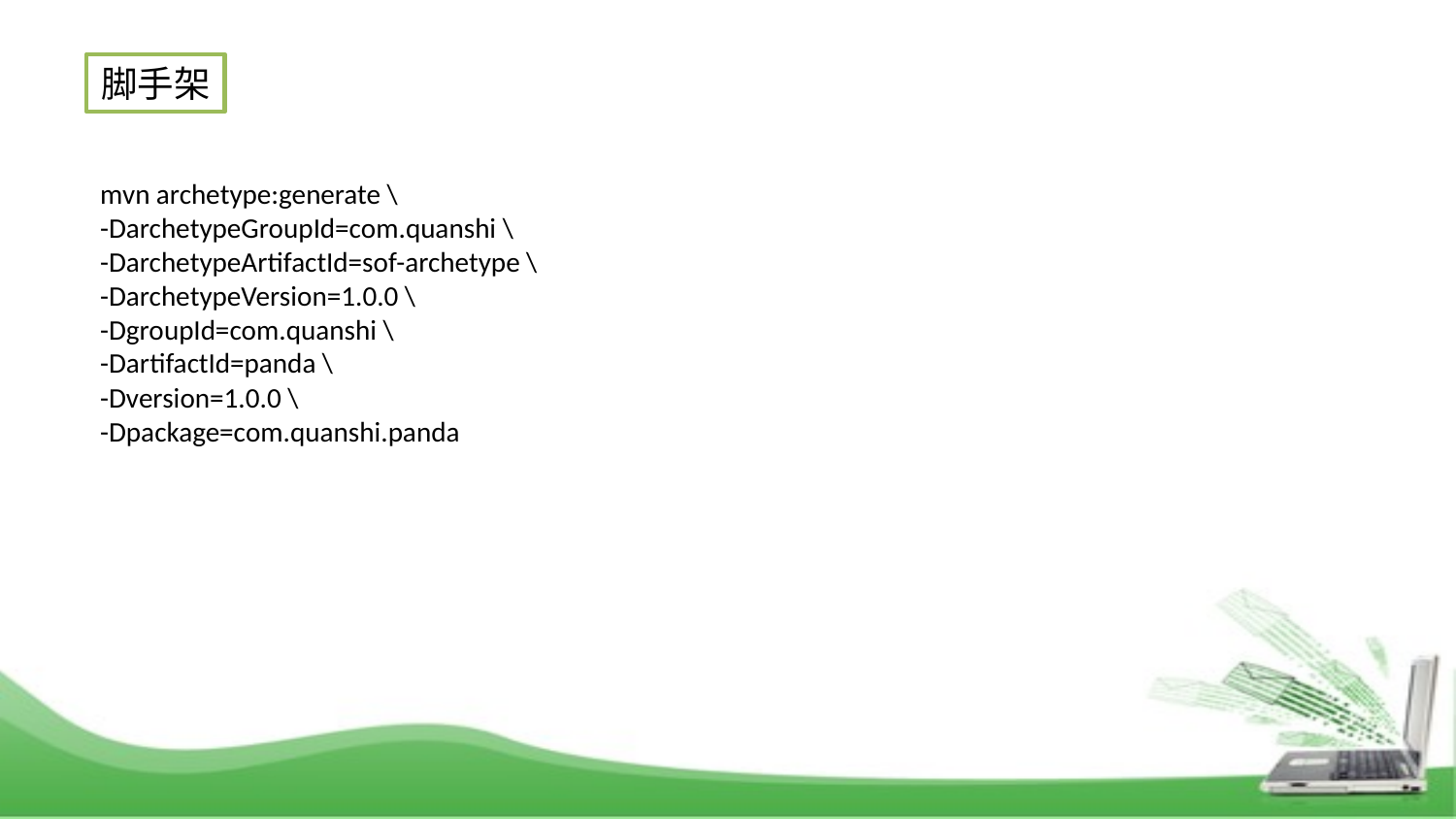

脚手架
mvn archetype:generate \
-DarchetypeGroupId=com.quanshi \
-DarchetypeArtifactId=sof-archetype \
-DarchetypeVersion=1.0.0 \
-DgroupId=com.quanshi \
-DartifactId=panda \
-Dversion=1.0.0 \
-Dpackage=com.quanshi.panda